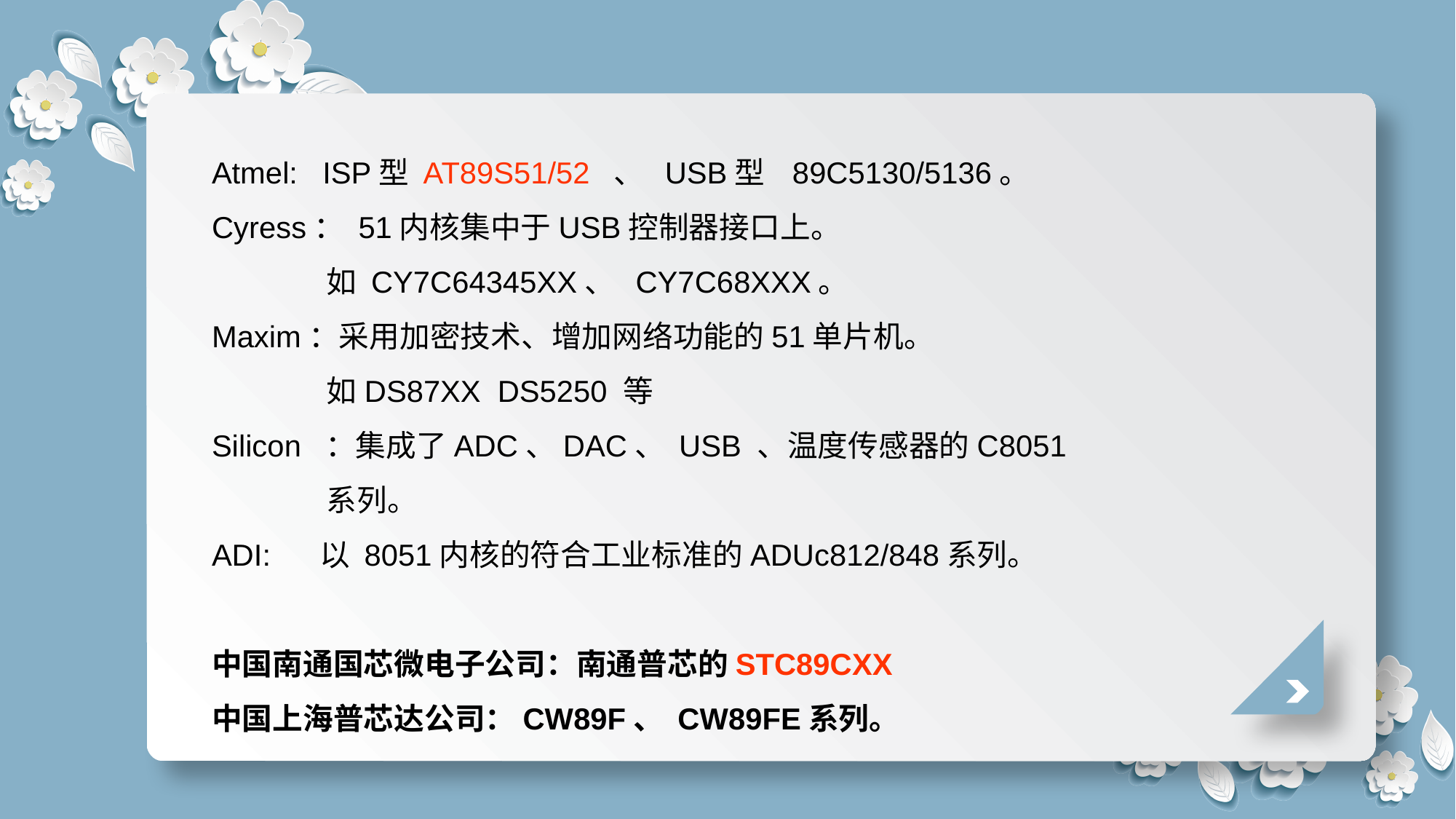

Atmel:   ISP型 AT89S51/52  、  USB型   89C5130/5136。
Cyress： 51内核集中于USB控制器接口上。
                如 CY7C64345XX、  CY7C68XXX。
Maxim：采用加密技术、增加网络功能的51单片机。
                如DS87XX  DS5250 等
Silicon  ：集成了ADC、DAC、 USB 、温度传感器的C8051
                系列。
ADI:     以 8051内核的符合工业标准的ADUc812/848系列。

中国南通国芯微电子公司：南通普芯的STC89CXX
中国上海普芯达公司：CW89F、 CW89FE系列。

延时符